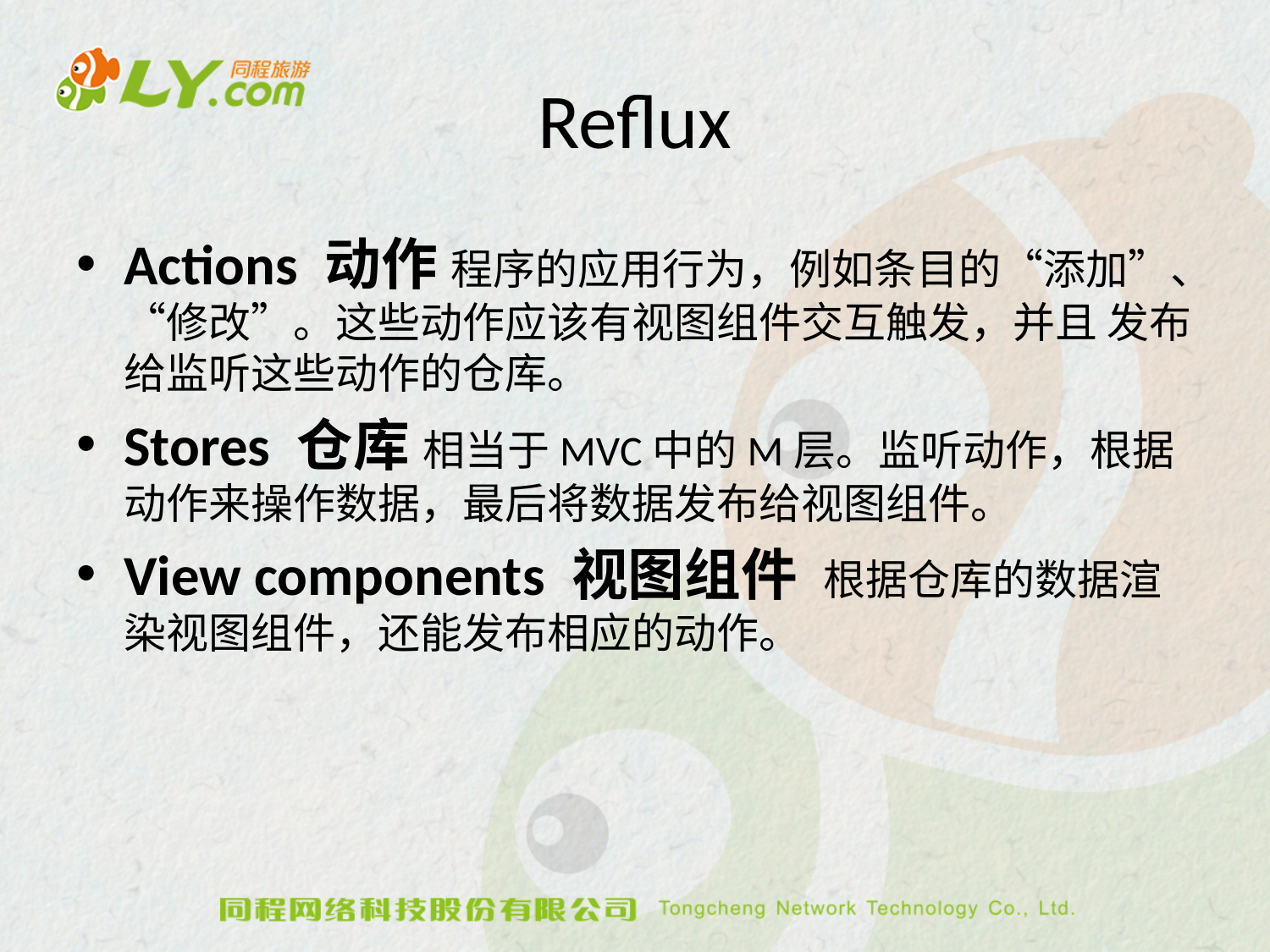

# Reflux
Actions 动作 程序的应用行为，例如条目的“添加”、“修改”。这些动作应该有视图组件交互触发，并且 发布给监听这些动作的仓库。
Stores 仓库 相当于MVC中的M层。监听动作，根据动作来操作数据，最后将数据发布给视图组件。
View components 视图组件  根据仓库的数据渲染视图组件，还能发布相应的动作。